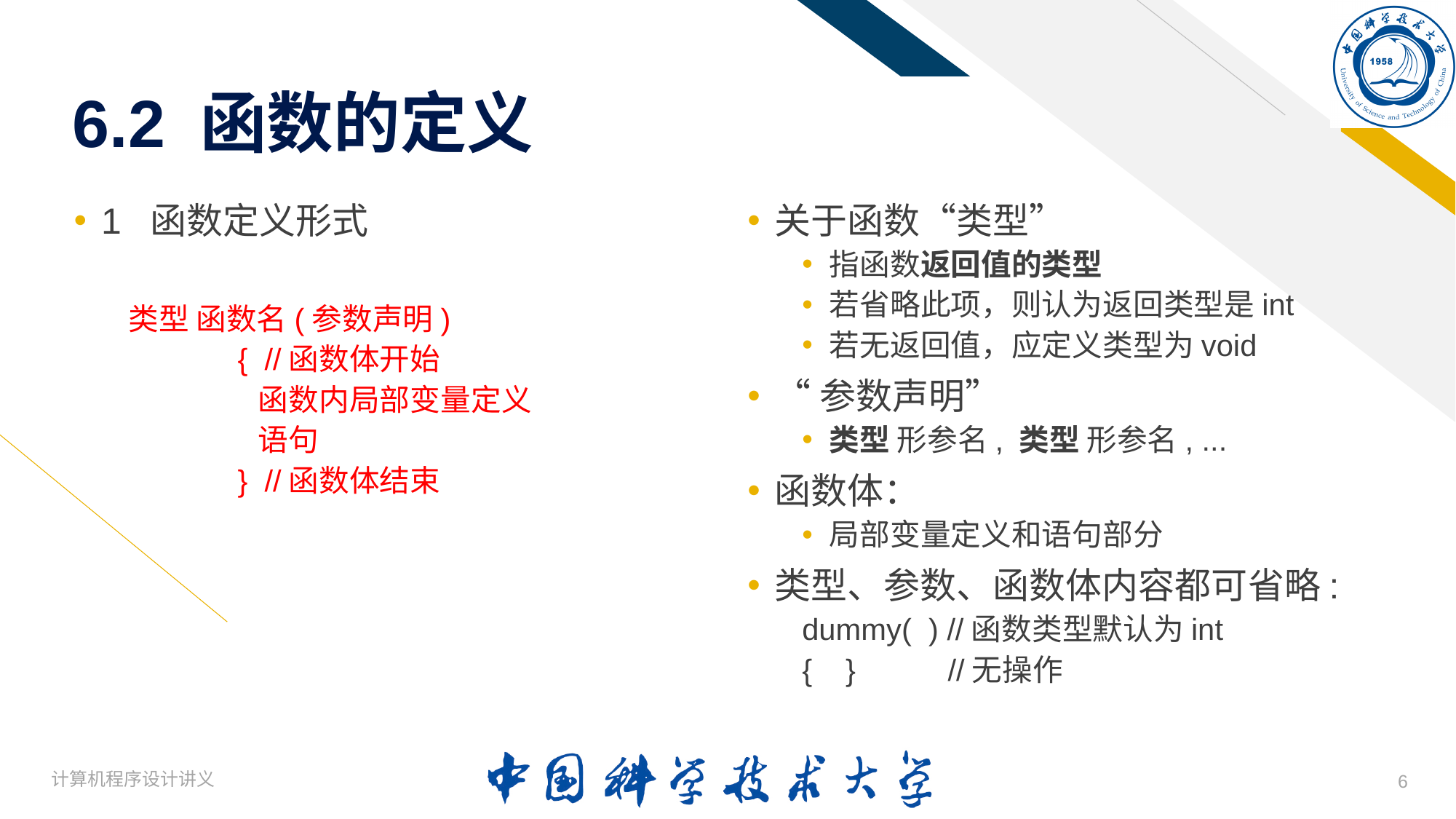

# 6.2 函数的定义
1  函数定义形式

类型 函数名(参数声明)
	{  //函数体开始
	  函数内局部变量定义
	  语句
	}  //函数体结束

关于函数“类型”
指函数返回值的类型
若省略此项，则认为返回类型是int
若无返回值，应定义类型为void
“参数声明”
类型 形参名, 类型 形参名, ...
函数体：
局部变量定义和语句部分
类型、参数、函数体内容都可省略:
dummy(  ) //函数类型默认为int
{    }           //无操作

计算机程序设计讲义
6